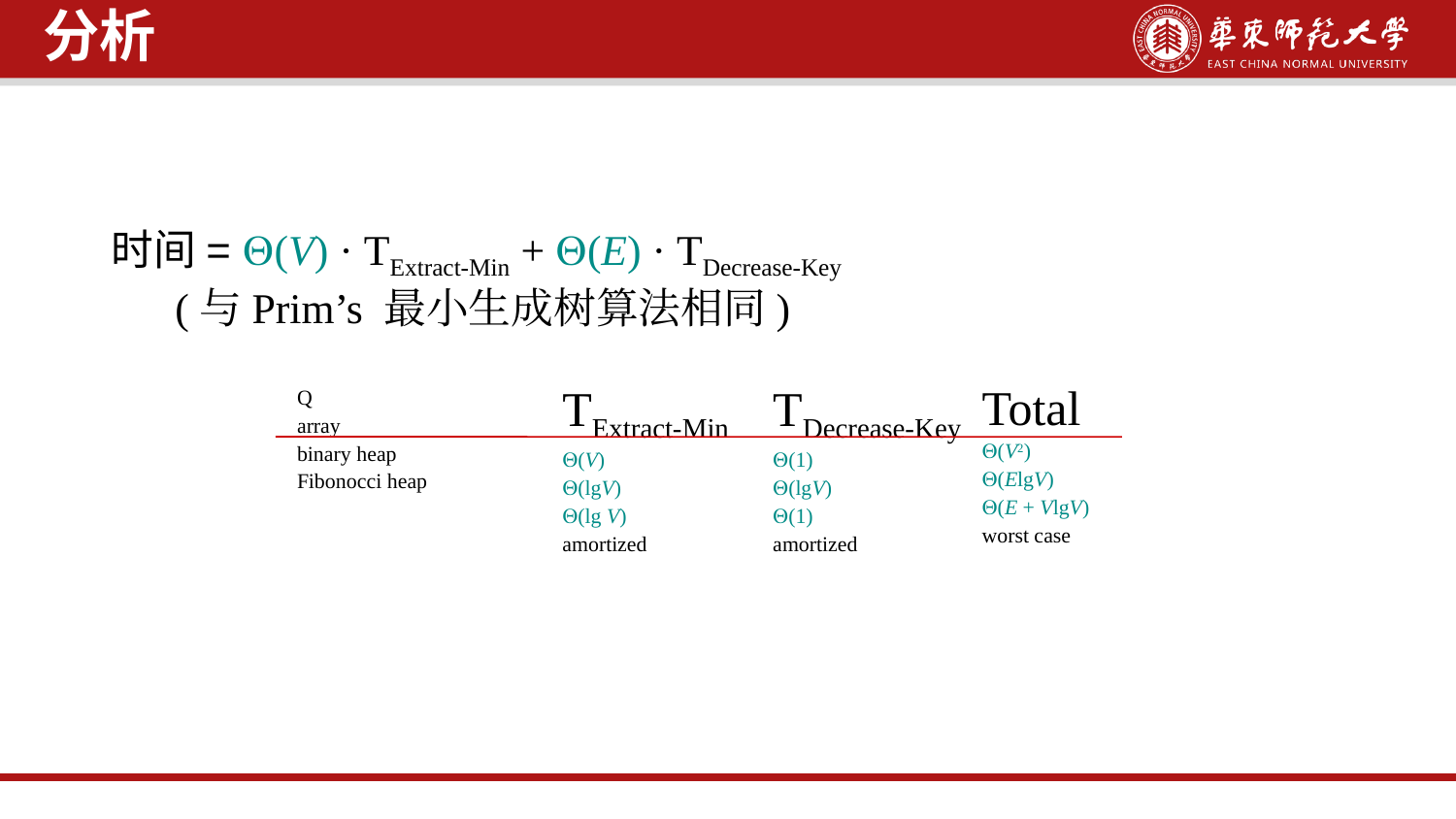

45
时间= Θ(V) · TExtract-Min + Θ(E) · TDecrease-Key
      (与Prim’s 最小生成树算法相同)

分析
TExtract-Min
Θ(V)
Θ(lgV)
Θ(lg V)
amortized
TDecrease-Key
Θ(1)
Θ(lgV)
Θ(1)
amortized
Total
Θ(V2)
Θ(ElgV)
Θ(E + VlgV)
worst case
Q
array
binary heap
Fibonocci heap